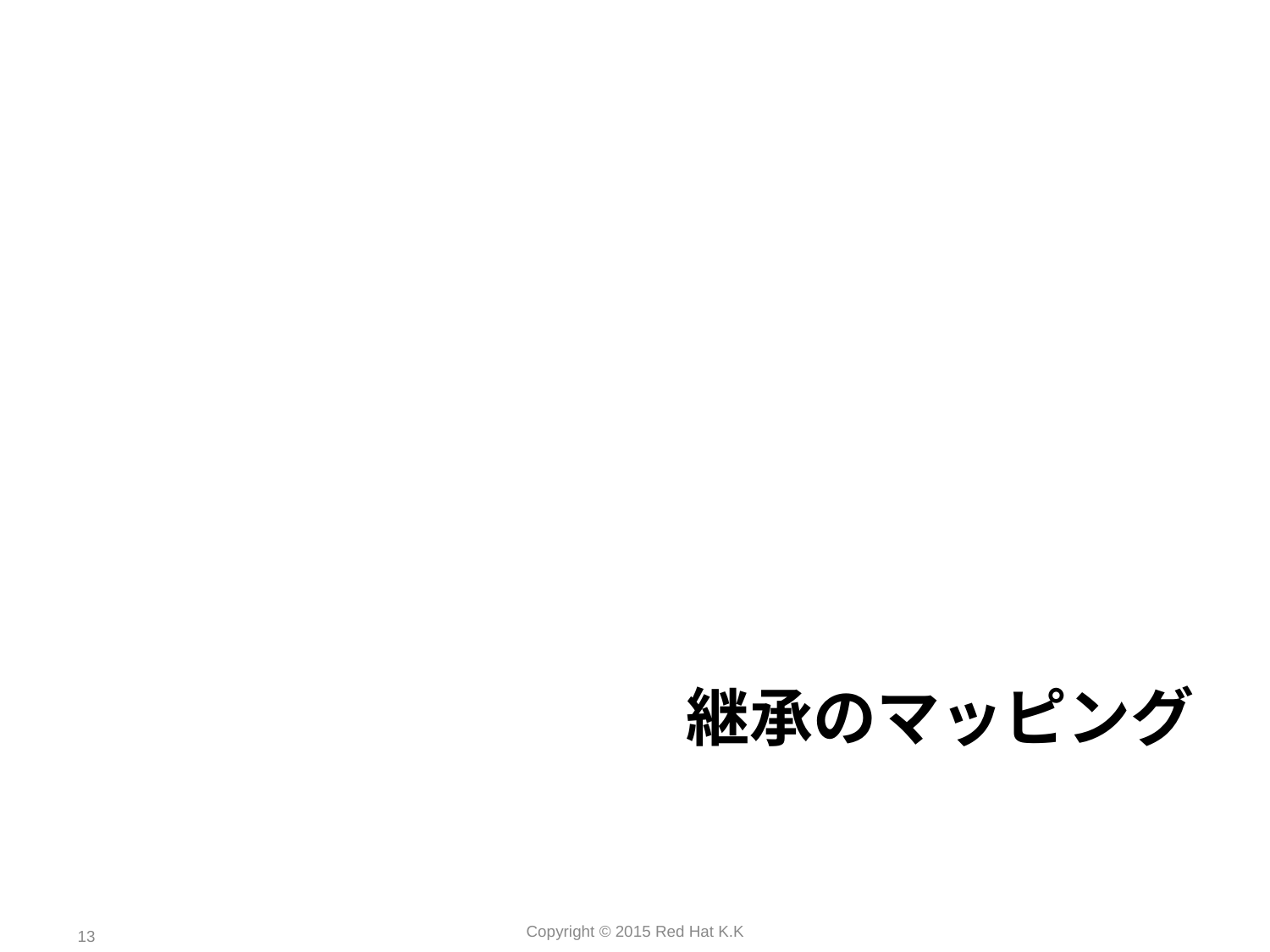

# 継承のマッピング
13
Copyright © 2015 Red Hat K.K